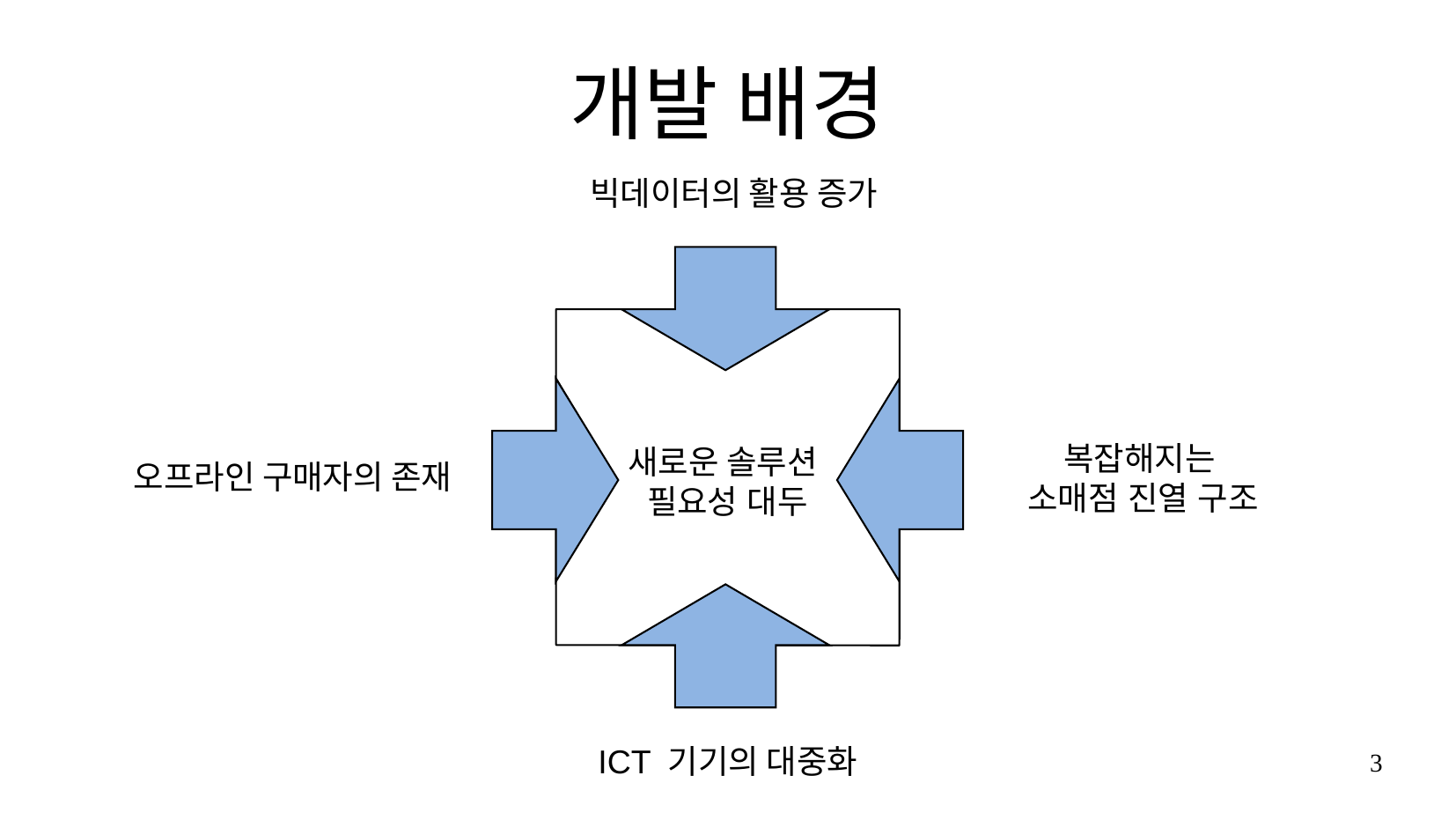

개발 배경
빅데이터의 활용 증가

복잡해지는
소매점 진열 구조
오프라인 구매자의 존재
새로운 솔루션
 필요성 대두

ICT 기기의 대중화
3